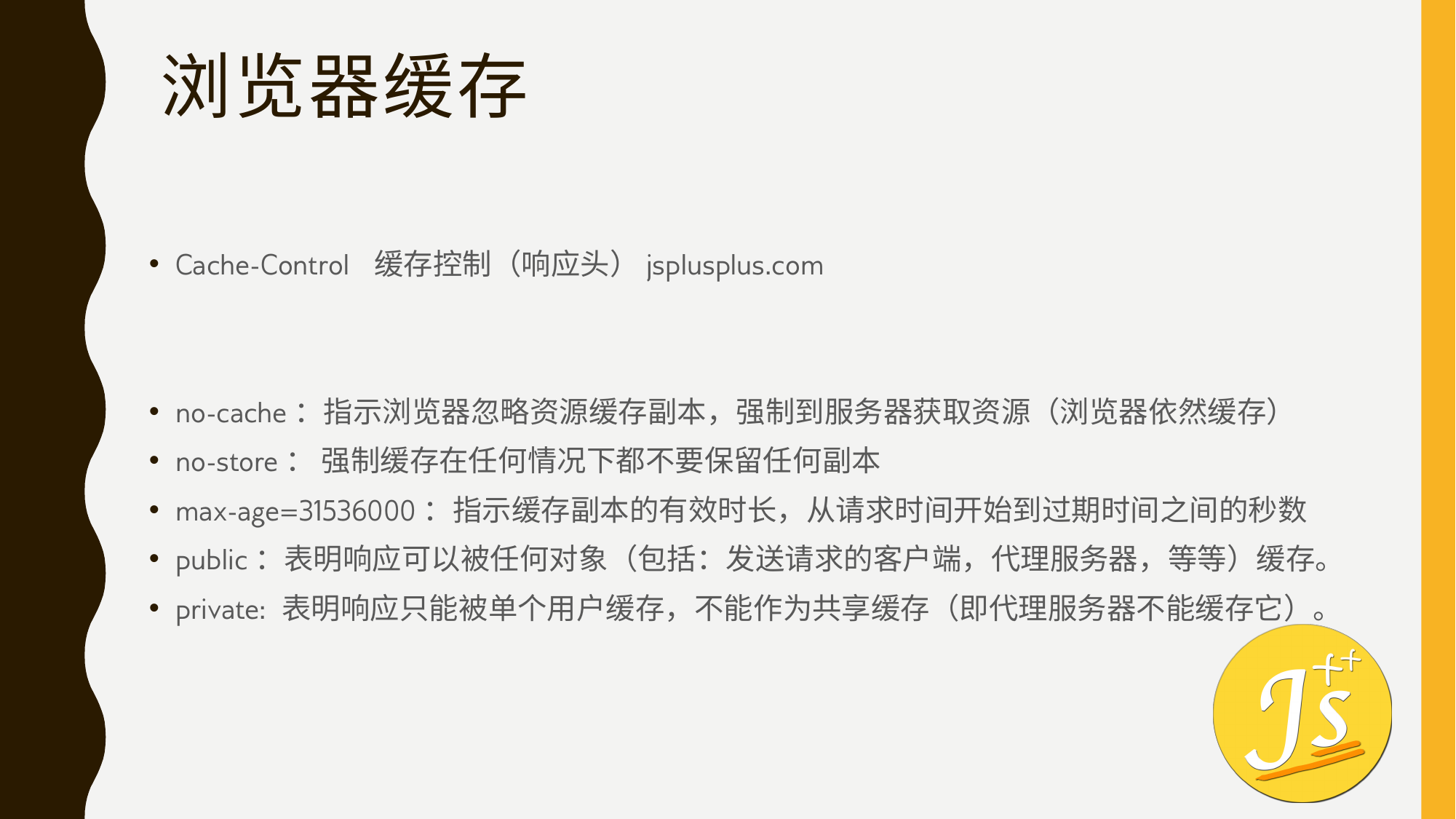

# 浏览器缓存
Cache-Control  缓存控制（响应头）jsplusplus.com

no-cache：指示浏览器忽略资源缓存副本，强制到服务器获取资源（浏览器依然缓存）
no-store： 强制缓存在任何情况下都不要保留任何副本
max-age=31536000：指示缓存副本的有效时长，从请求时间开始到过期时间之间的秒数
public：表明响应可以被任何对象（包括：发送请求的客户端，代理服务器，等等）缓存。
private: 表明响应只能被单个用户缓存，不能作为共享缓存（即代理服务器不能缓存它）。